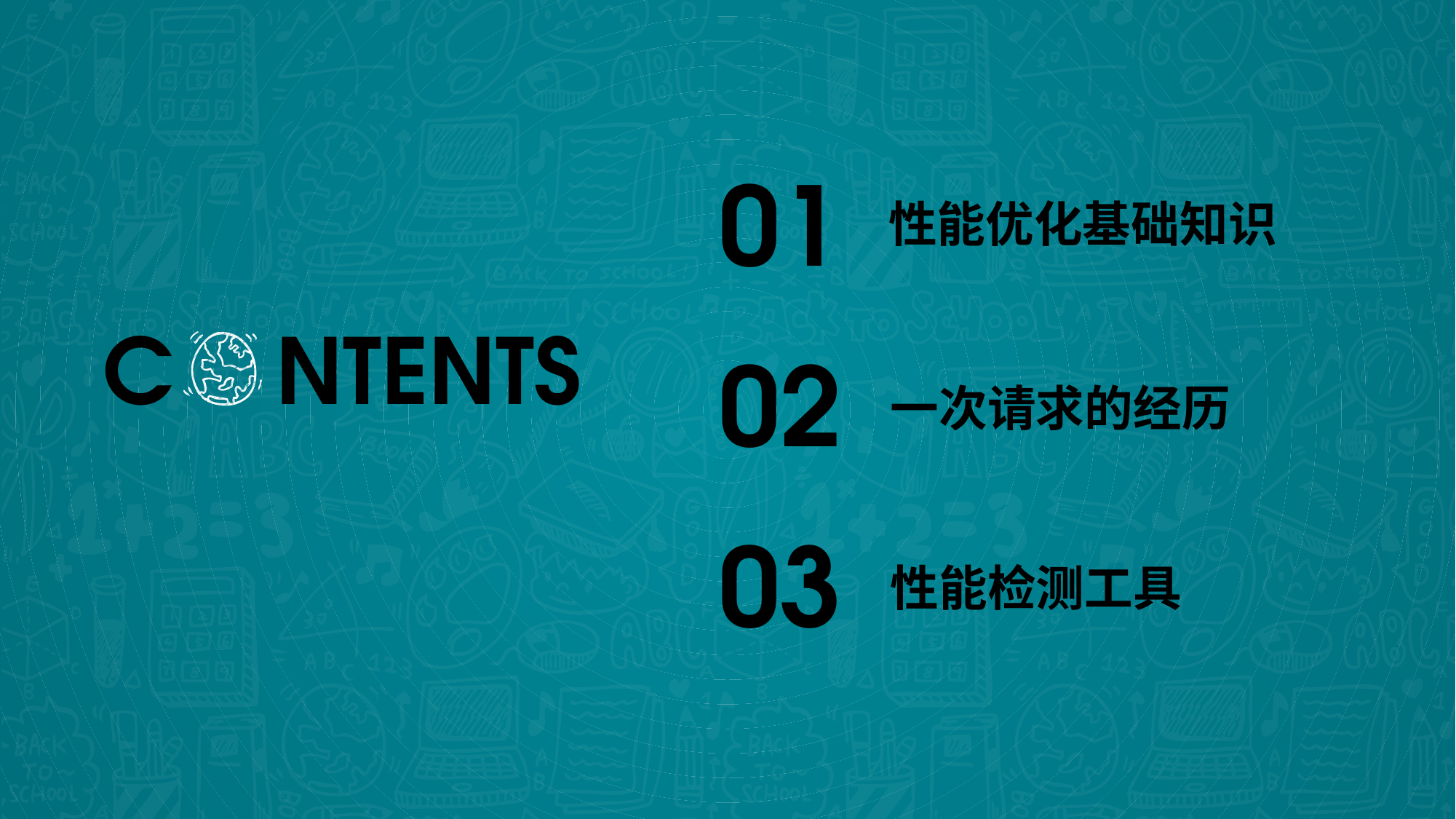

01
性能优化基础知识
C    NTENTS

02
一次请求的经历
03
性能检测工具